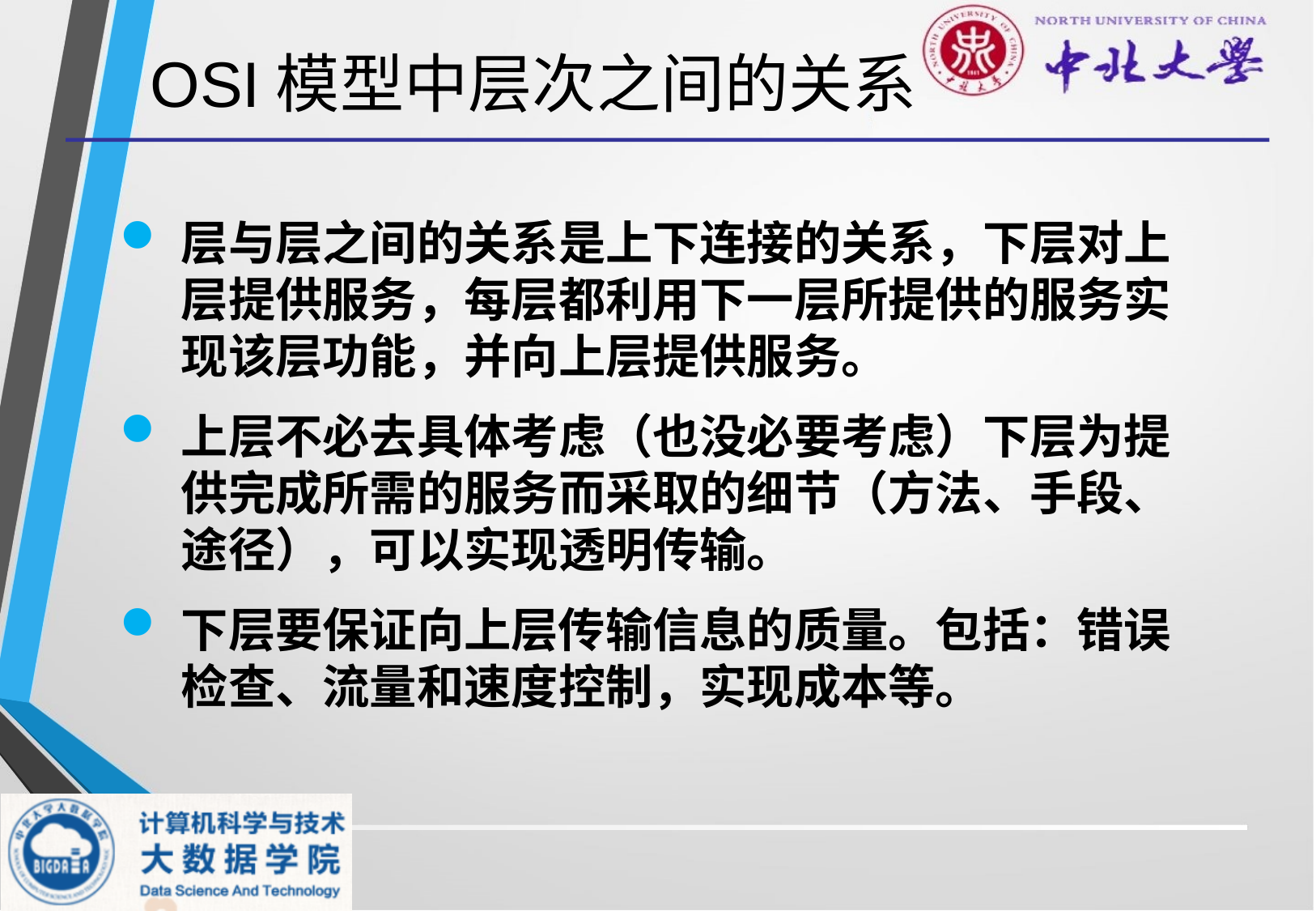

# OSI模型中层次之间的关系
层与层之间的关系是上下连接的关系，下层对上层提供服务，每层都利用下一层所提供的服务实现该层功能，并向上层提供服务。
上层不必去具体考虑（也没必要考虑）下层为提供完成所需的服务而采取的细节（方法、手段、途径），可以实现透明传输。
下层要保证向上层传输信息的质量。包括：错误检查、流量和速度控制，实现成本等。
34